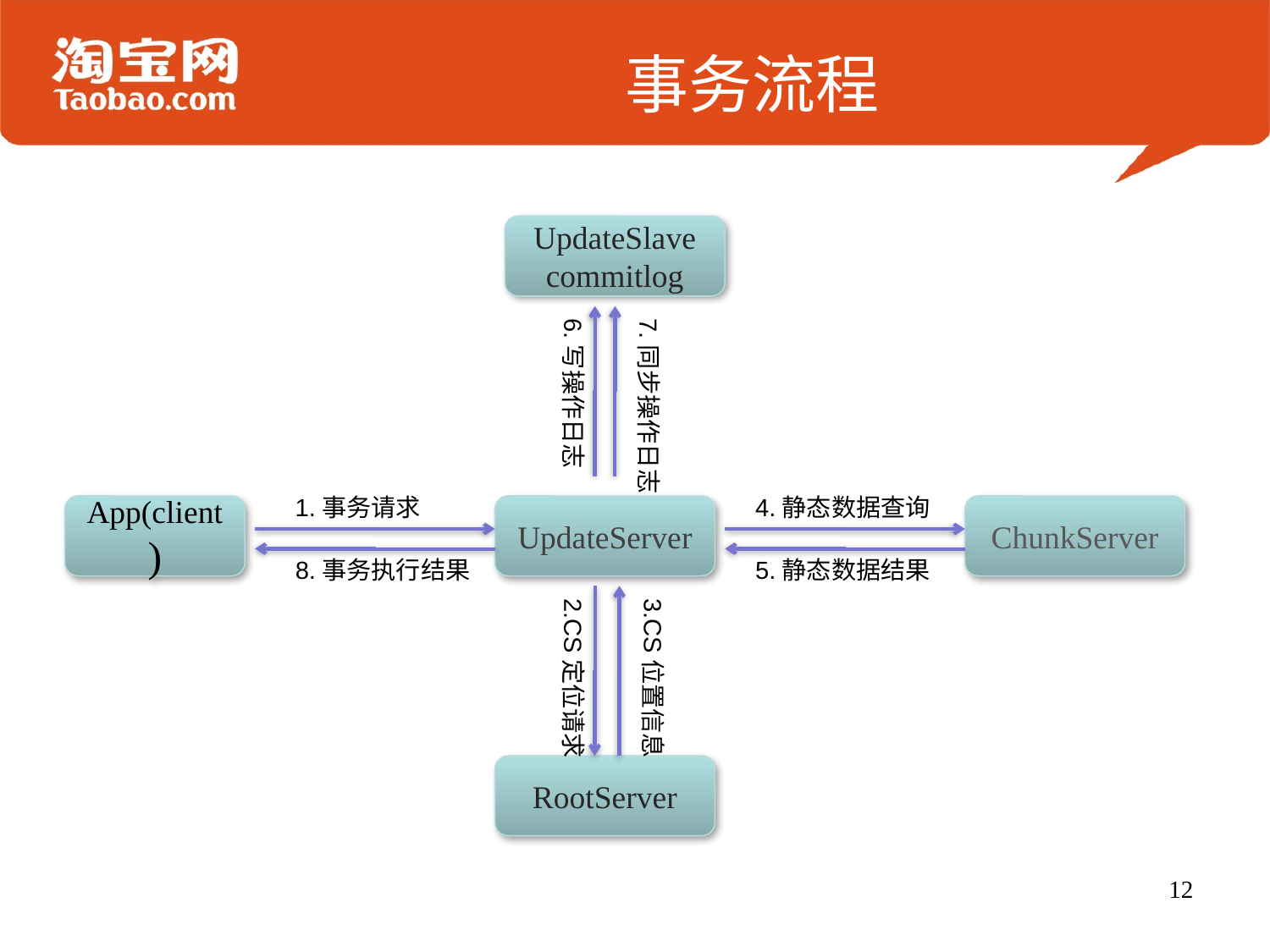

# 事务流程
UpdateSlave
commitlog
6.写操作日志
7.同步操作日志
1.事务请求
4.静态数据查询
App(client)
UpdateServer
ChunkServer
8.事务执行结果
5.静态数据结果
2.CS定位请求
3.CS位置信息
RootServer
12